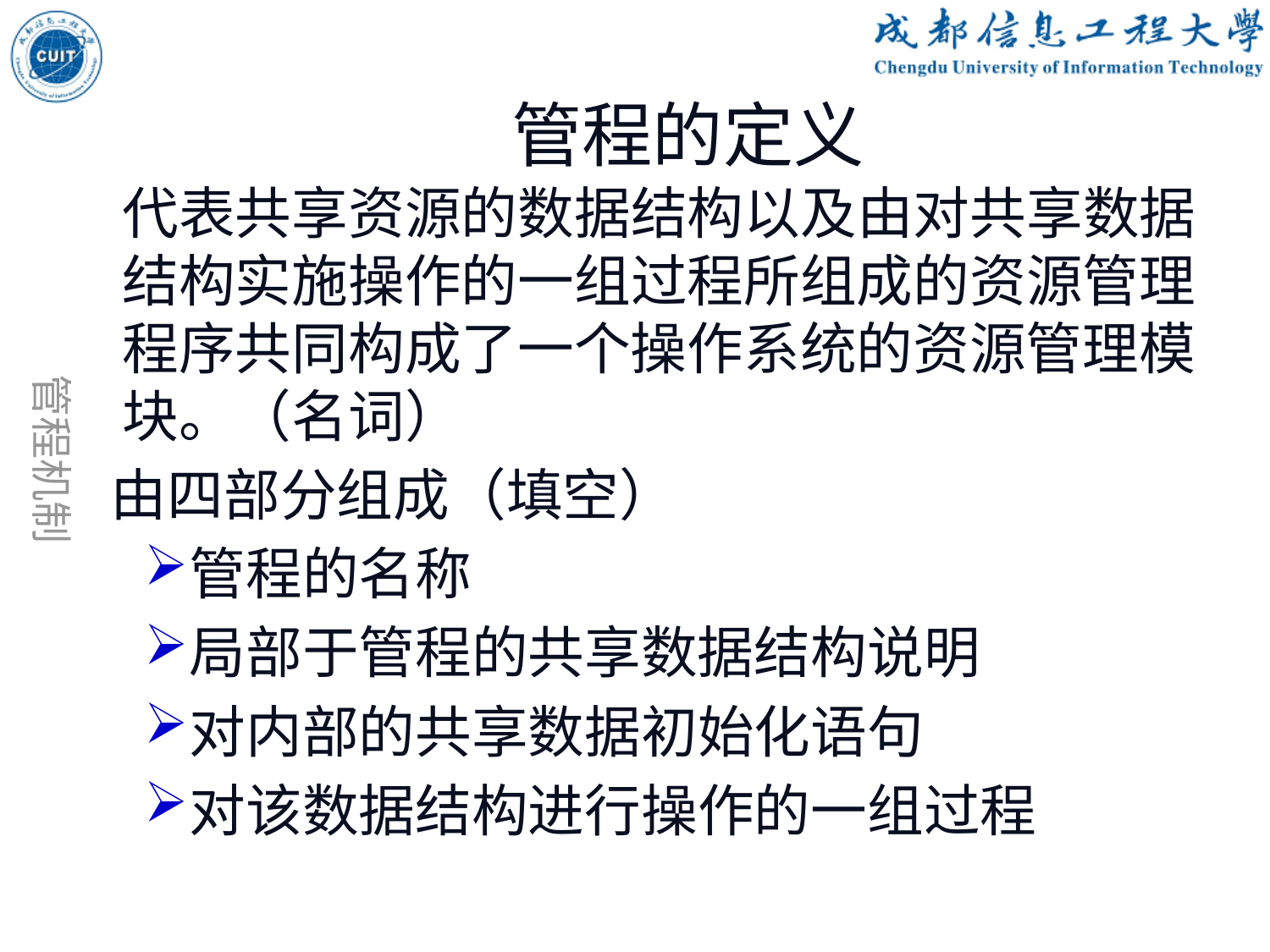

管程的定义
 管程机制
代表共享资源的数据结构以及由对共享数据结构实施操作的一组过程所组成的资源管理程序共同构成了一个操作系统的资源管理模块。（名词）
由四部分组成（填空）
管程的名称
局部于管程的共享数据结构说明
对内部的共享数据初始化语句
对该数据结构进行操作的一组过程